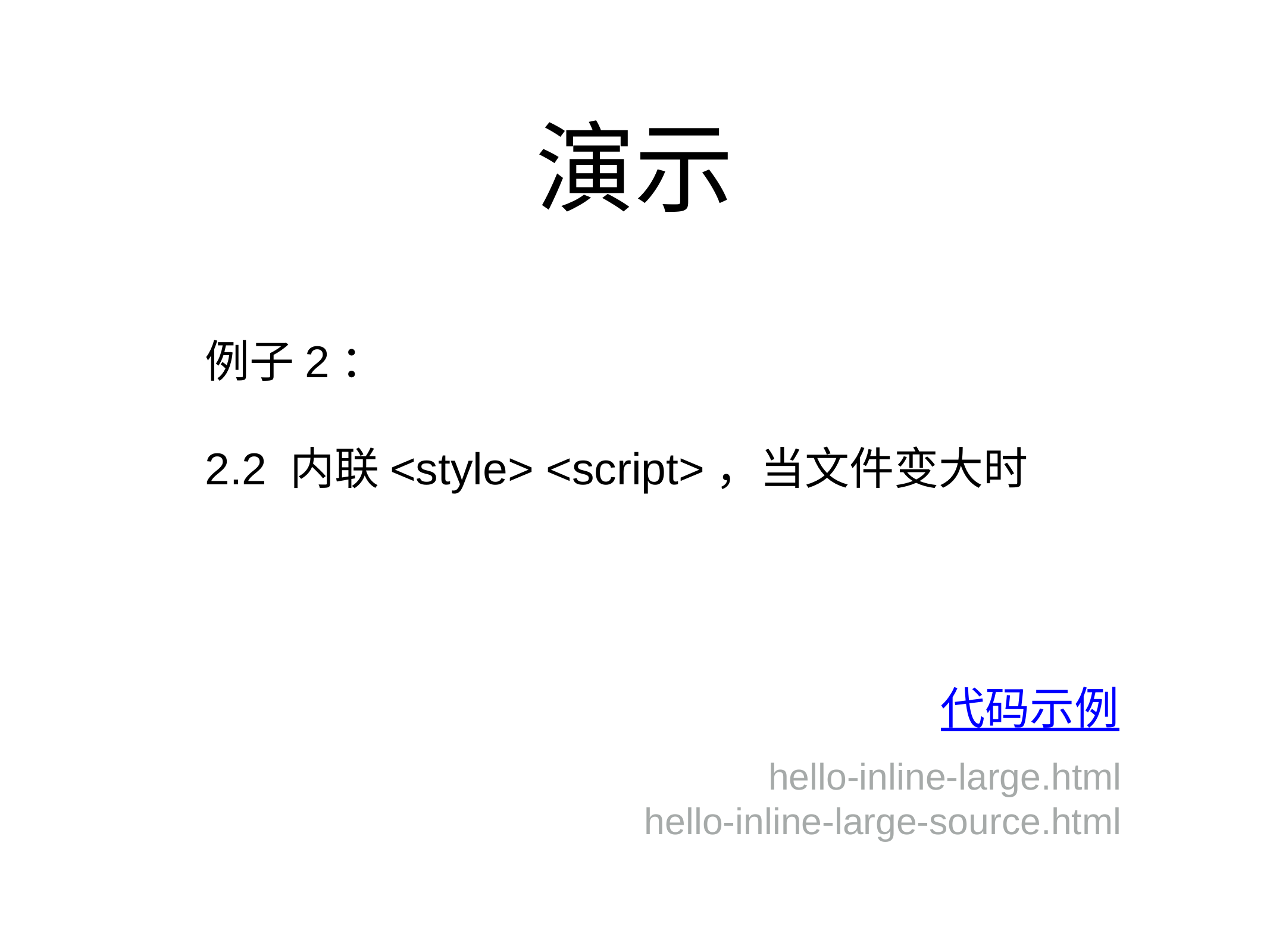

演示
例子2：

2.2 内联<style> <script>，当文件变大时
代码示例
hello-inline-large.html
hello-inline-large-source.html